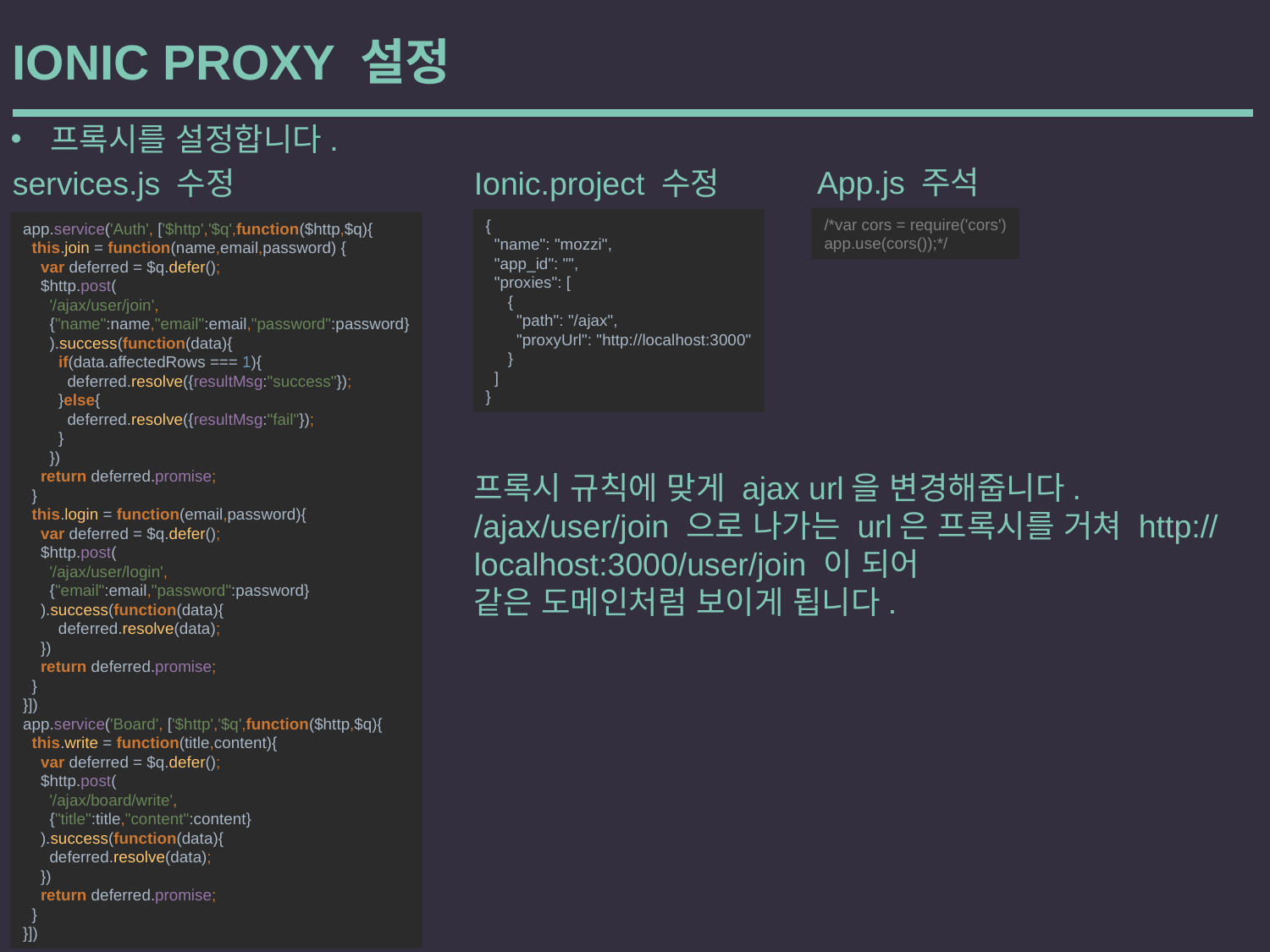

IONIC PROXY 설정
프록시를 설정합니다.
App.js 주석
services.js 수정
Ionic.project 수정
{
  "name": "mozzi",
  "app_id": "",
  "proxies": [
     {
       "path": "/ajax",
       "proxyUrl": "http://localhost:3000"
     }
  ]
}
/*var cors = require('cors')
app.use(cors());*/
app.service('Auth', ['$http','$q',function($http,$q){
  this.join = function(name,email,password) {
    var deferred = $q.defer();
    $http.post(
      '/ajax/user/join',
      {"name":name,"email":email,"password":password}
      ).success(function(data){
        if(data.affectedRows === 1){
          deferred.resolve({resultMsg:"success"});
        }else{
          deferred.resolve({resultMsg:"fail"});
        }
      })
    return deferred.promise;
  }
  this.login = function(email,password){
    var deferred = $q.defer();
    $http.post(
      '/ajax/user/login',
      {"email":email,"password":password}
    ).success(function(data){
        deferred.resolve(data);
    })
    return deferred.promise;
  }
}])
app.service('Board', ['$http','$q',function($http,$q){
  this.write = function(title,content){
    var deferred = $q.defer();
    $http.post(
      '/ajax/board/write',
      {"title":title,"content":content}
    ).success(function(data){
      deferred.resolve(data);
    })
    return deferred.promise;
  }
}])
프록시 규칙에 맞게 ajax url을 변경해줍니다.
/ajax/user/join 으로 나가는 url은 프록시를 거쳐 http://localhost:3000/user/join 이 되어
같은 도메인처럼 보이게 됩니다.